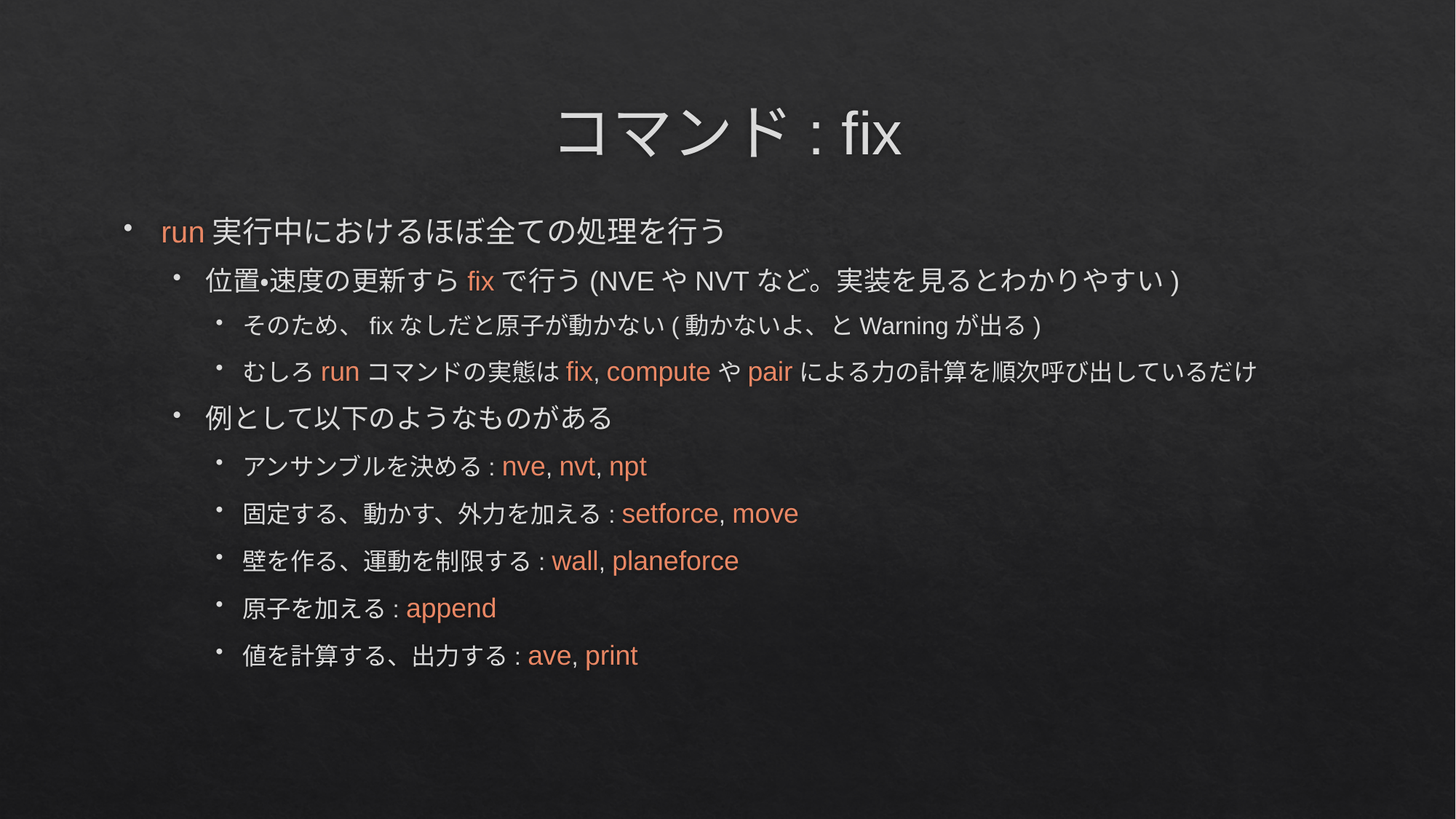

# コマンド: fix
run実行中におけるほぼ全ての処理を行う
位置・速度の更新すらfixで行う(NVEやNVTなど。実装を見るとわかりやすい)
そのため、fixなしだと原子が動かない(動かないよ、とWarningが出る)
むしろrunコマンドの実態はfix, computeやpairによる力の計算を順次呼び出しているだけ
例として以下のようなものがある
アンサンブルを決める: nve, nvt, npt
固定する、動かす、外力を加える: setforce, move
壁を作る、運動を制限する: wall, planeforce
原子を加える: append
値を計算する、出力する: ave, print